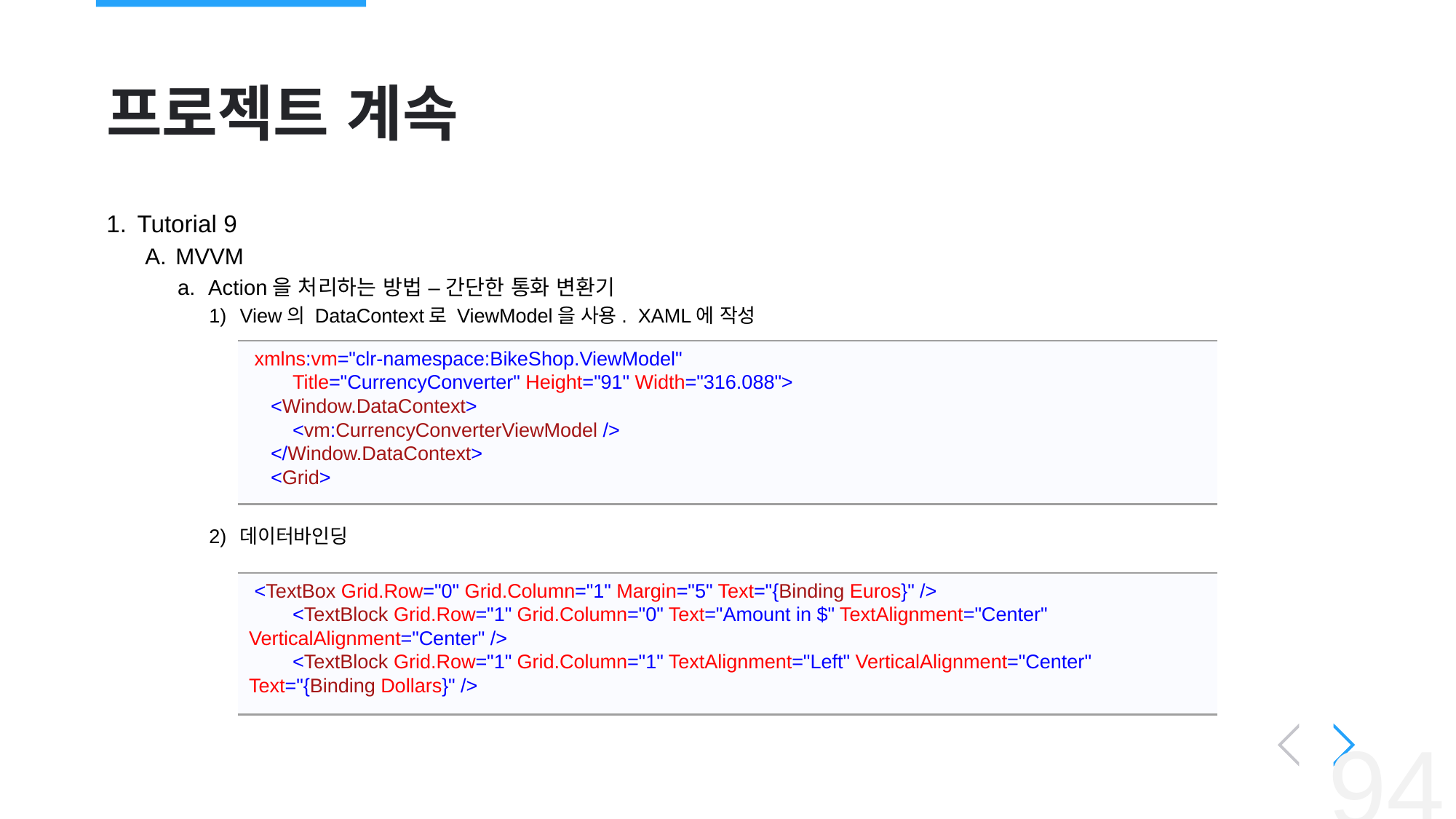

# 프로젝트 계속
Tutorial 9
MVVM
Action을 처리하는 방법 – 간단한 통화 변환기
View의 DataContext로 ViewModel을 사용.  XAML에 작성

데이터바인딩
 xmlns:vm="clr-namespace:BikeShop.ViewModel"
        Title="CurrencyConverter" Height="91" Width="316.088">
    <Window.DataContext>
        <vm:CurrencyConverterViewModel />
    </Window.DataContext>
    <Grid>
 <TextBox Grid.Row="0" Grid.Column="1" Margin="5" Text="{Binding Euros}" />
        <TextBlock Grid.Row="1" Grid.Column="0" Text="Amount in $" TextAlignment="Center" VerticalAlignment="Center" />
        <TextBlock Grid.Row="1" Grid.Column="1" TextAlignment="Left" VerticalAlignment="Center" Text="{Binding Dollars}" />
94